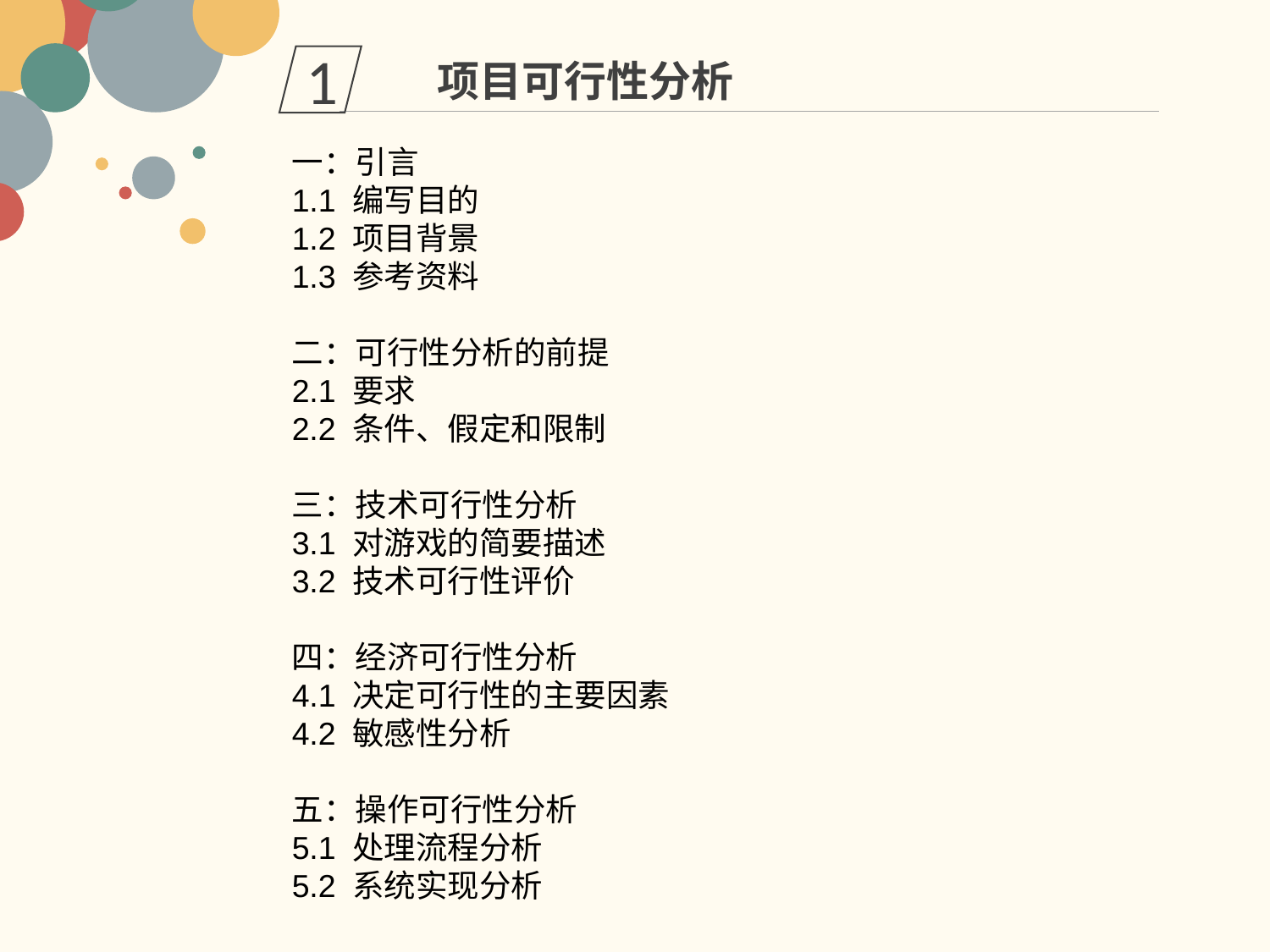

1
项目可行性分析
一：引言
1.1 编写目的
1.2 项目背景
1.3 参考资料

二：可行性分析的前提
2.1 要求
2.2 条件、假定和限制

三：技术可行性分析
3.1 对游戏的简要描述
3.2 技术可行性评价

四：经济可行性分析
4.1 决定可行性的主要因素
4.2 敏感性分析

五：操作可行性分析
5.1 处理流程分析
5.2 系统实现分析